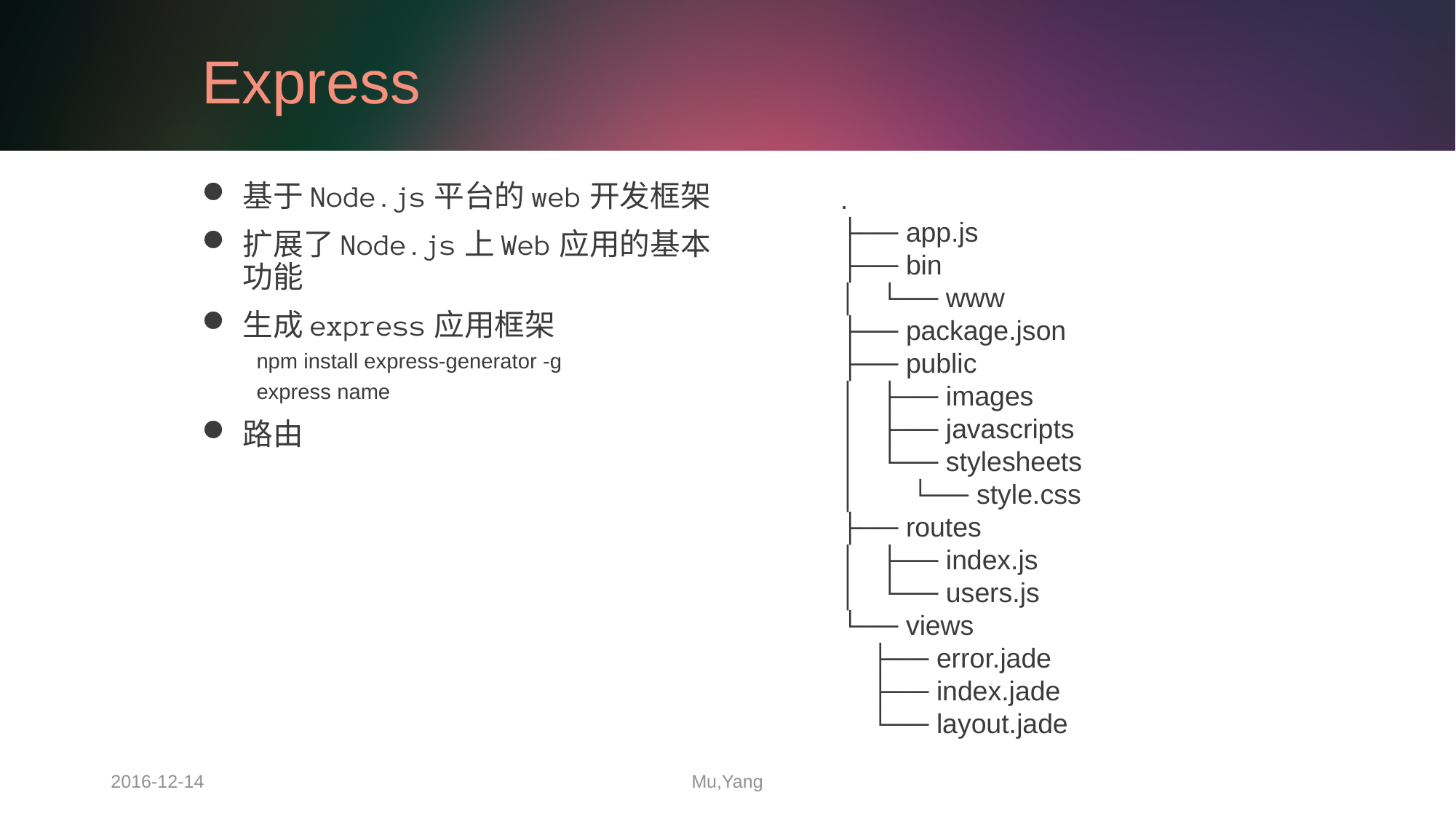

# Express
基于Node.js平台的web开发框架
扩展了Node.js上Web应用的基本功能
生成express应用框架
npm install express-generator -g
express name
路由

.
├── app.js
├── bin
│   └── www
├── package.json
├── public
│   ├── images
│   ├── javascripts
│   └── stylesheets
│       └── style.css
├── routes
│   ├── index.js
│   └── users.js
└── views
    ├── error.jade
    ├── index.jade
    └── layout.jade
2016-12-14
Mu,Yang
143